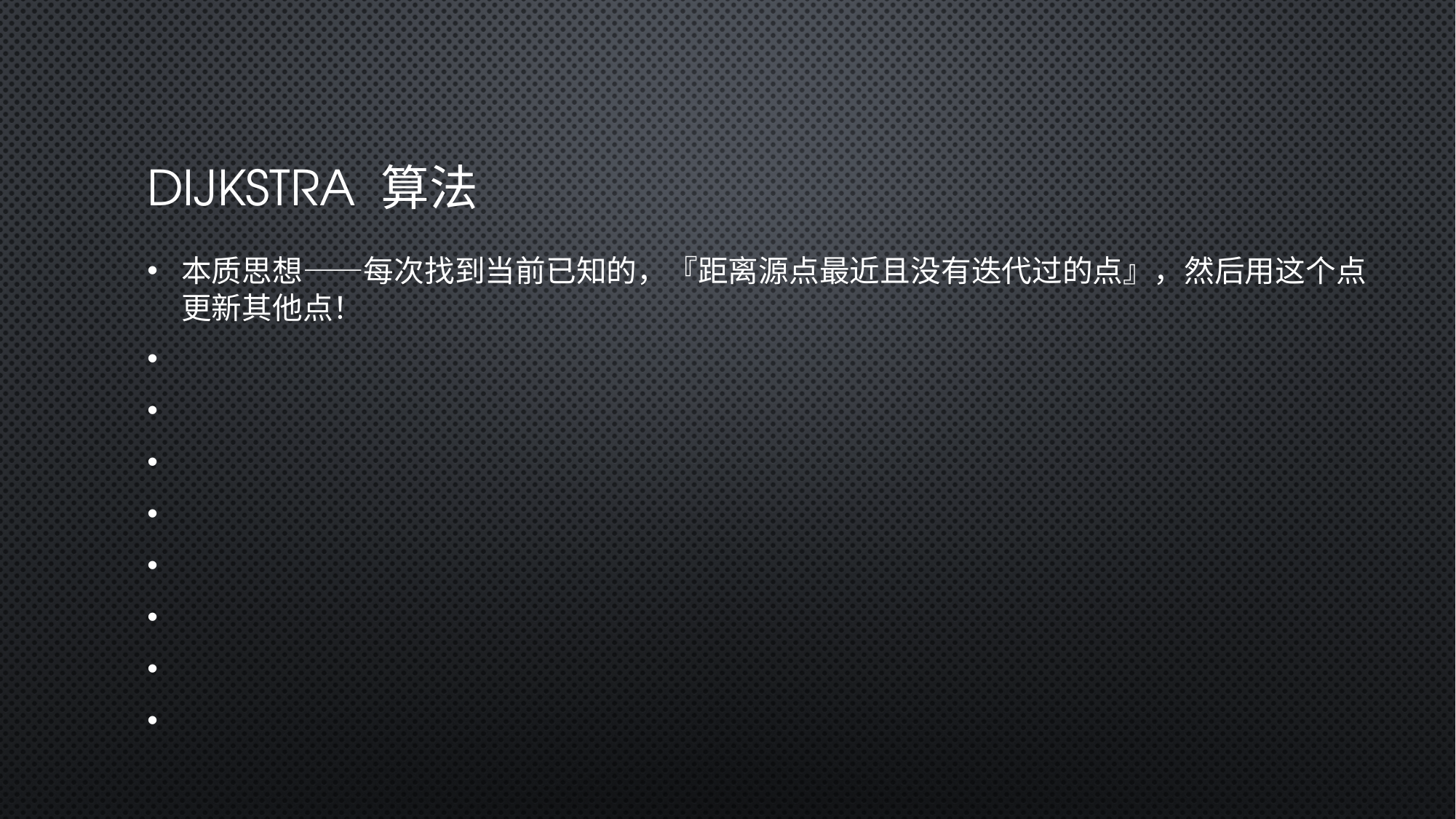

# Dijkstra 算法
本质思想——每次找到当前已知的，『距离源点最近且没有迭代过的点』，然后用这个点更新其他点！